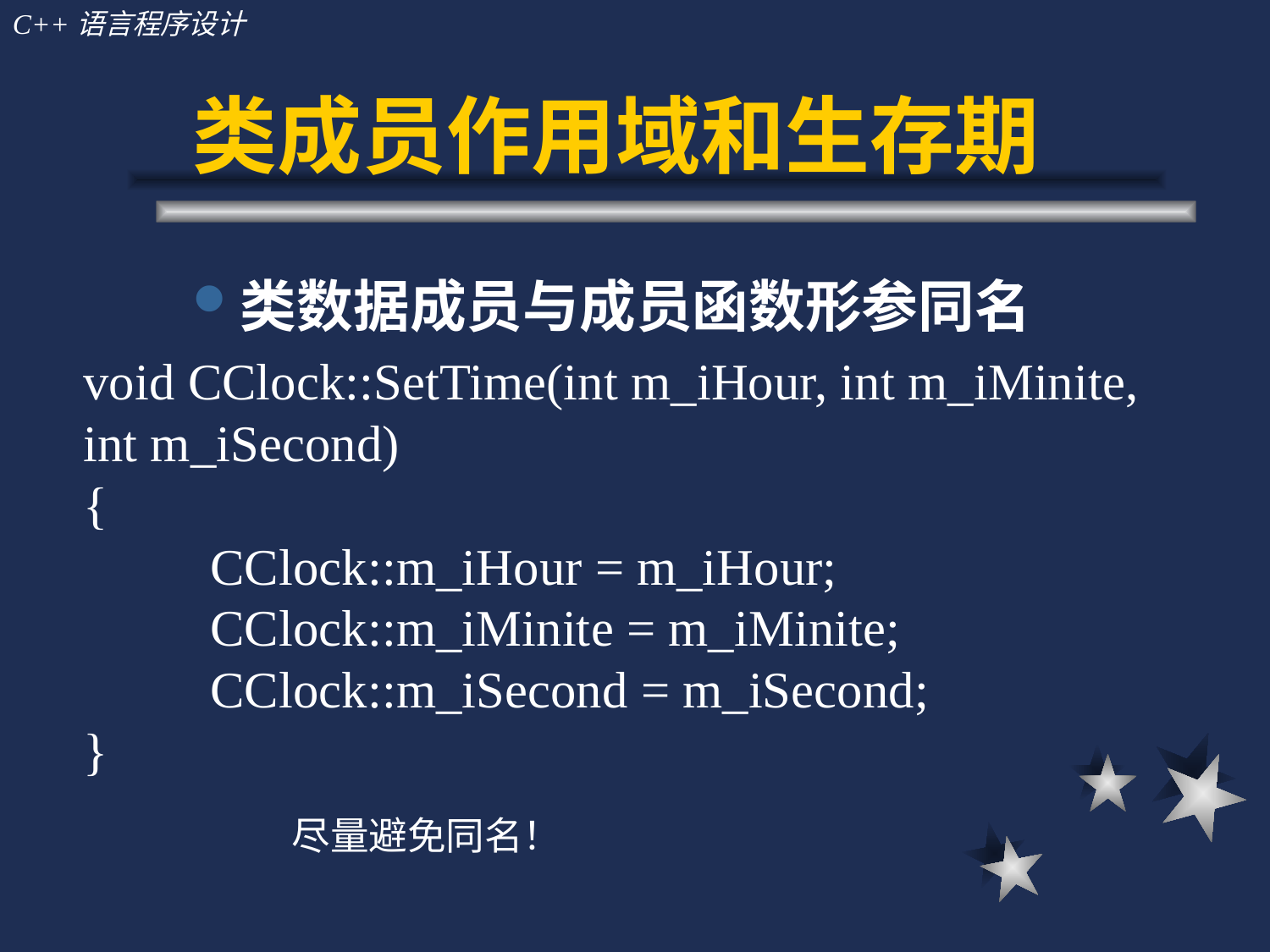

# 类成员作用域和生存期
类数据成员与成员函数形参同名

void CClock::SetTime(int m_iHour, int m_iMinite, int m_iSecond)
{
	CClock::m_iHour = m_iHour;
	CClock::m_iMinite = m_iMinite;
	CClock::m_iSecond = m_iSecond;
}
尽量避免同名！